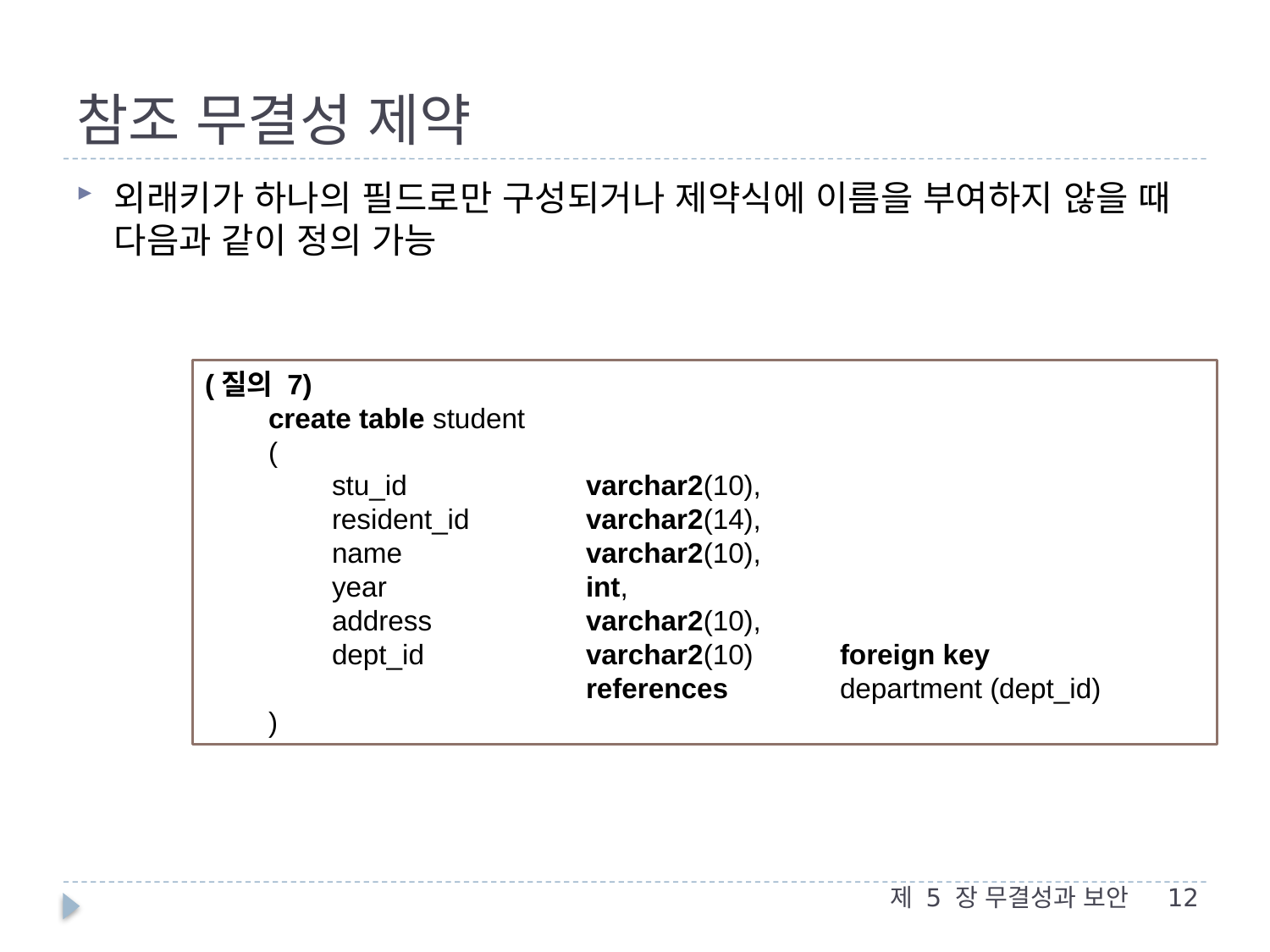

# 참조 무결성 제약
외래키가 하나의 필드로만 구성되거나 제약식에 이름을 부여하지 않을 때 다음과 같이 정의 가능

(질의 7)
create table student
(
stu_id		varchar2(10),
resident_id	varchar2(14),
name		varchar2(10),
year		int,
address		varchar2(10),
dept_id		varchar2(10) 	foreign key
		references	department (dept_id)
)
제 5 장 무결성과 보안
12